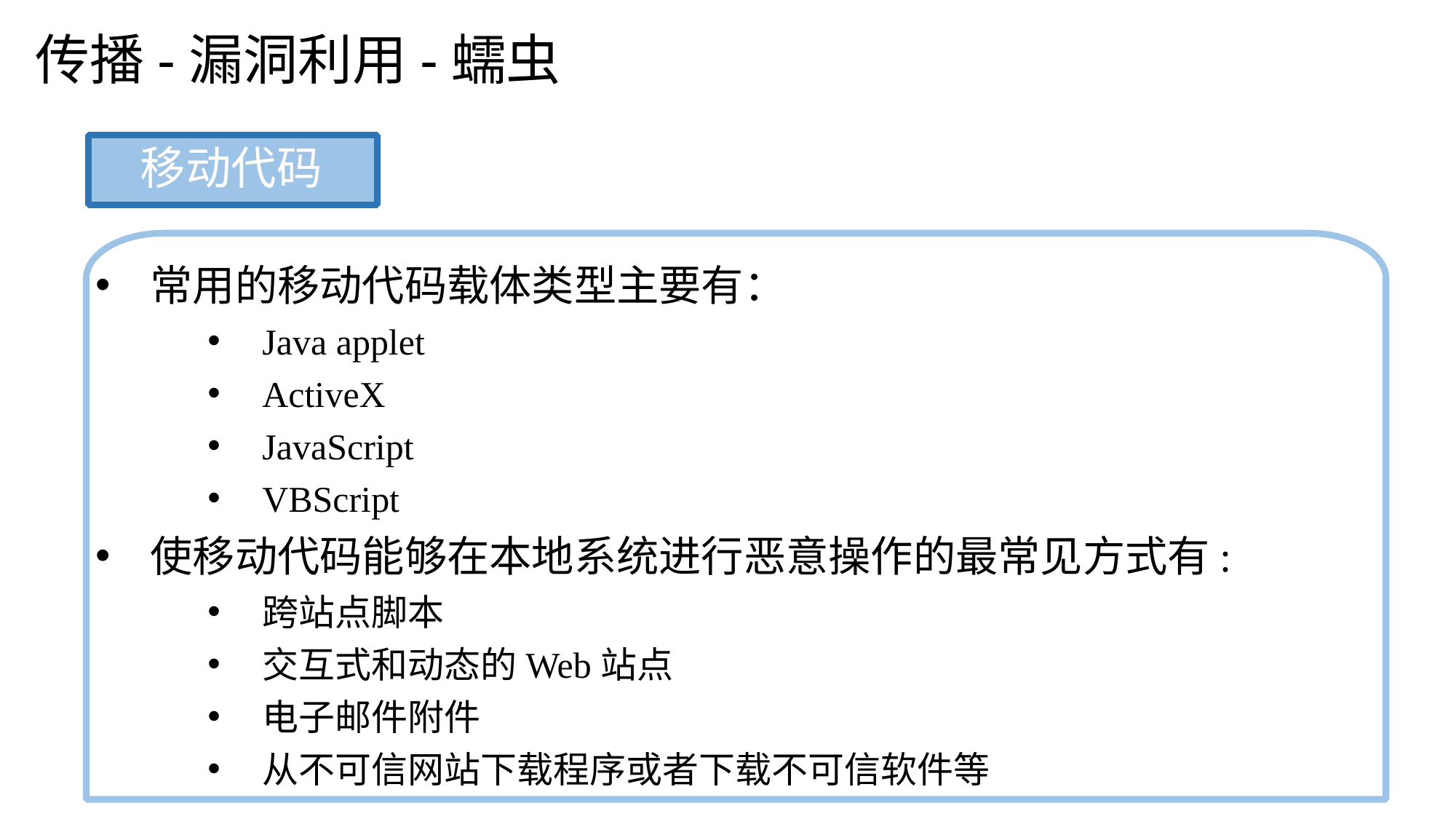

传播-漏洞利用-蠕虫

移动代码
常用的移动代码载体类型主要有：
Java applet
ActiveX
JavaScript
VBScript
使移动代码能够在本地系统进行恶意操作的最常见方式有:
跨站点脚本
交互式和动态的Web站点
电子邮件附件
从不可信网站下载程序或者下载不可信软件等